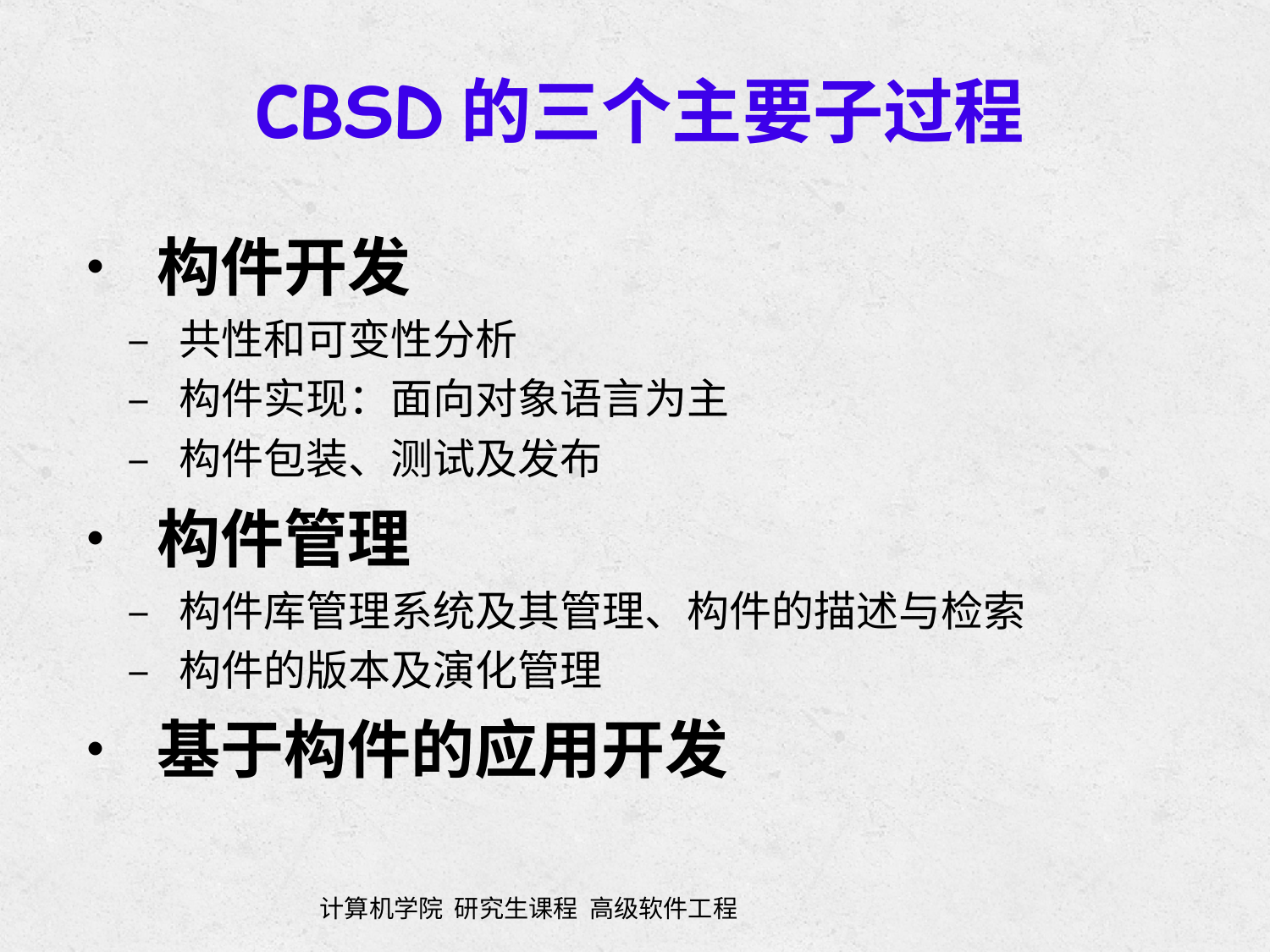

CBSD的三个主要子过程

• 构件开发
	–  共性和可变性分析
	–  构件实现：面向对象语言为主
	–  构件包装、测试及发布
• 构件管理
	–  构件库管理系统及其管理、构件的描述与检索
	–  构件的版本及演化管理
• 基于构件的应用开发

			计算机学院  研究生课程  高级软件工程